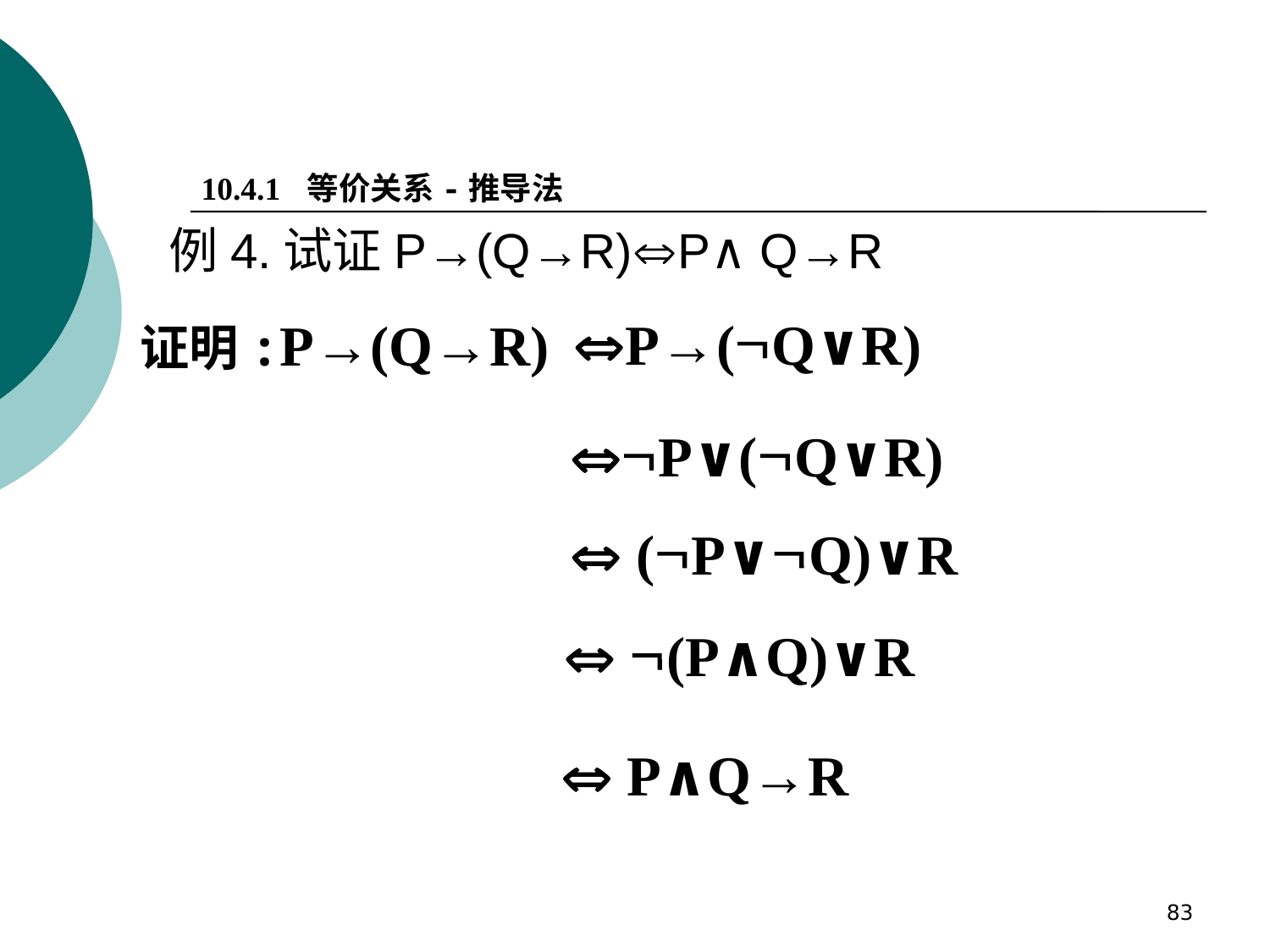

10.4.1 等价关系-推导法
例4.试证P→(Q→R)⇔P∧Q→R
⇔P→(¬Q∨R)
证明:P→(Q→R)
⇔¬P∨(¬Q∨R)
⇔ (¬P∨¬Q)∨R
⇔ ¬(P∧Q)∨R
⇔ P∧Q→R
83